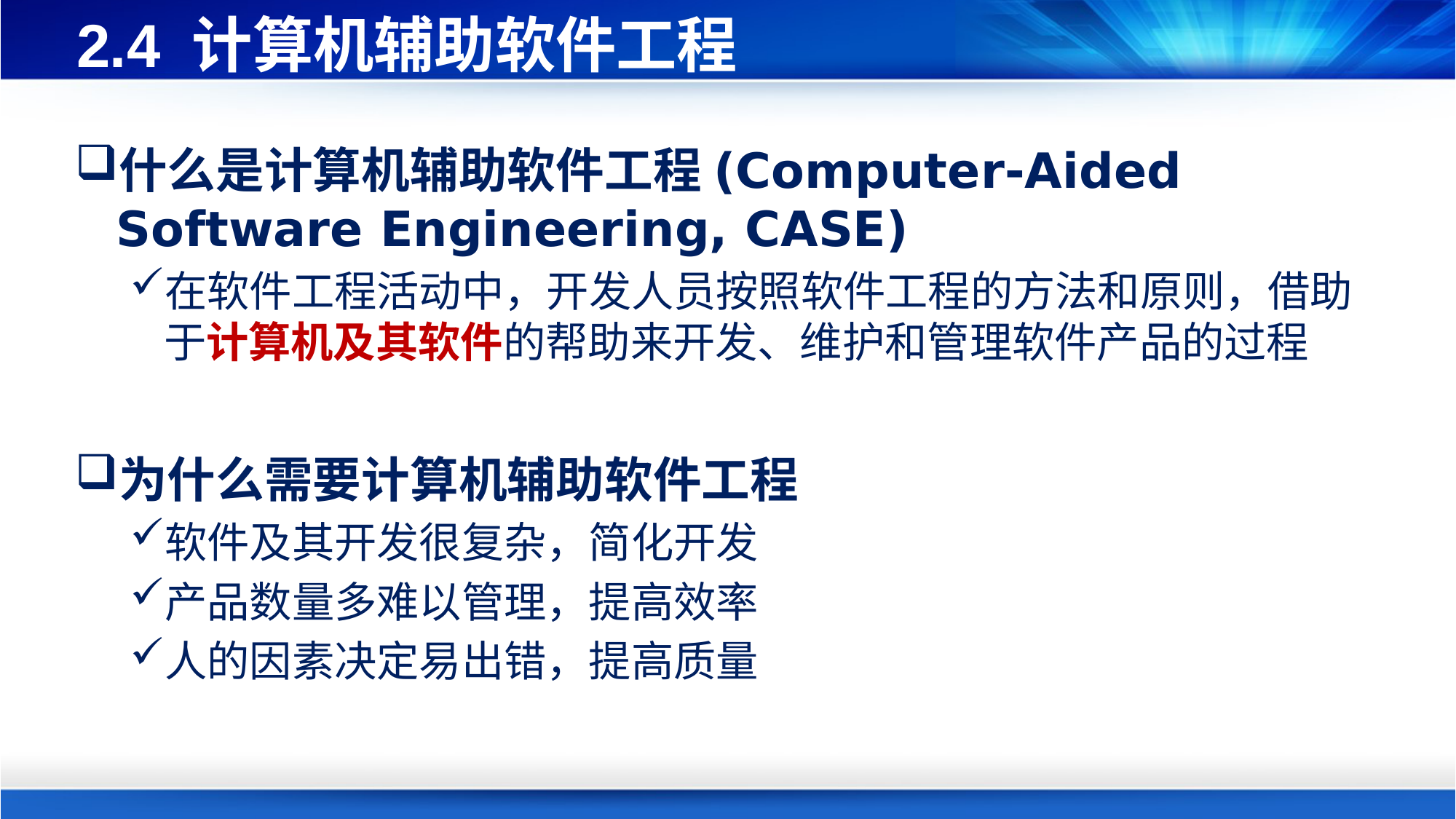

# 2.4 计算机辅助软件工程
什么是计算机辅助软件工程(Computer-Aided Software Engineering, CASE)
在软件工程活动中，开发人员按照软件工程的方法和原则，借助于计算机及其软件的帮助来开发、维护和管理软件产品的过程

为什么需要计算机辅助软件工程
软件及其开发很复杂，简化开发
产品数量多难以管理，提高效率
人的因素决定易出错，提高质量